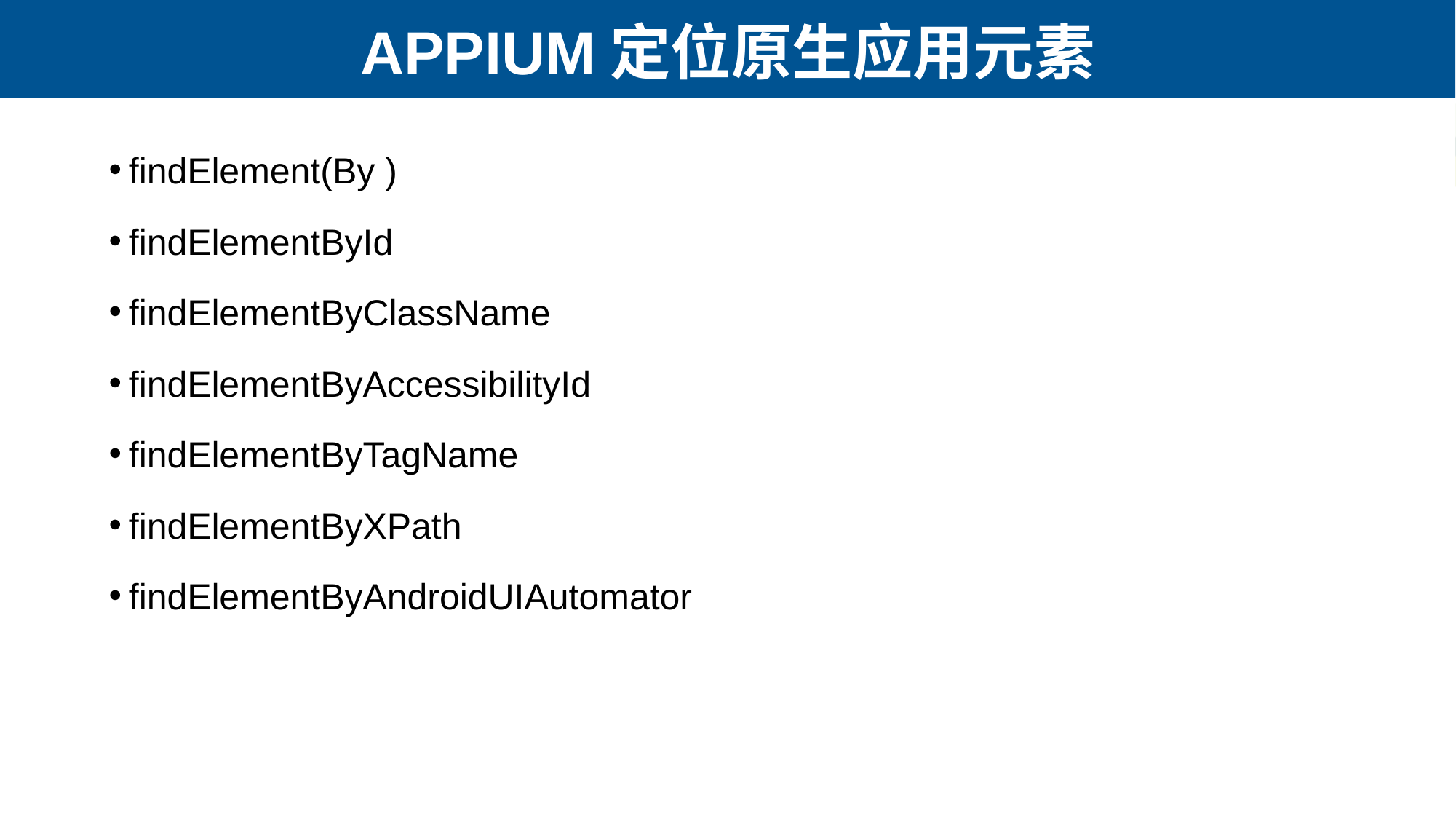

# APPIUM定位原生应用元素
findElement(By )
findElementById
findElementByClassName
findElementByAccessibilityId
findElementByTagName
findElementByXPath
findElementByAndroidUIAutomator